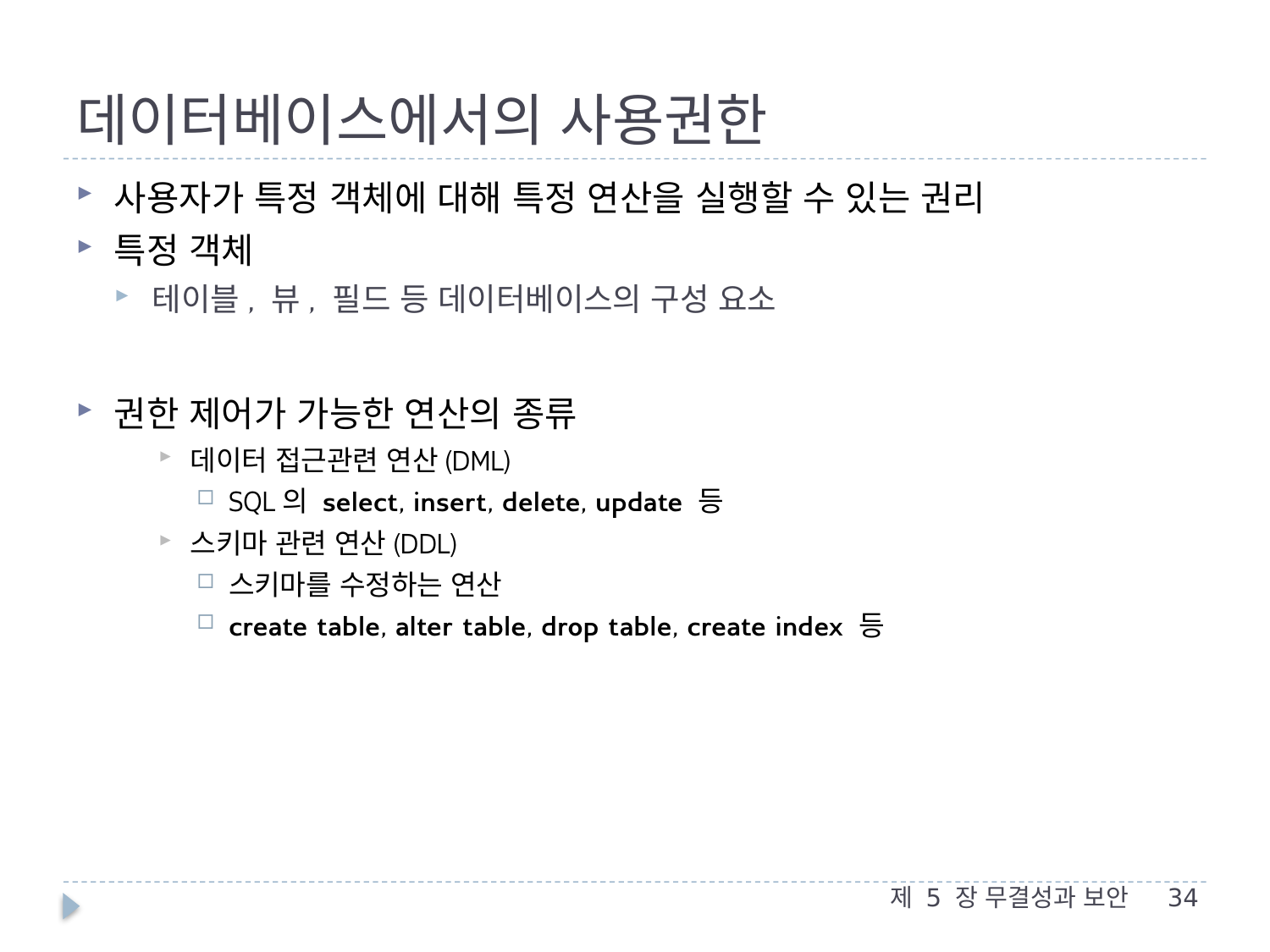

# 데이터베이스에서의 사용권한
사용자가 특정 객체에 대해 특정 연산을 실행할 수 있는 권리
특정 객체
테이블, 뷰, 필드 등 데이터베이스의 구성 요소

권한 제어가 가능한 연산의 종류
데이터 접근관련 연산(DML)
SQL의 select, insert, delete, update 등
스키마 관련 연산(DDL)
스키마를 수정하는 연산
create table, alter table, drop table, create index 등

제 5 장 무결성과 보안
34